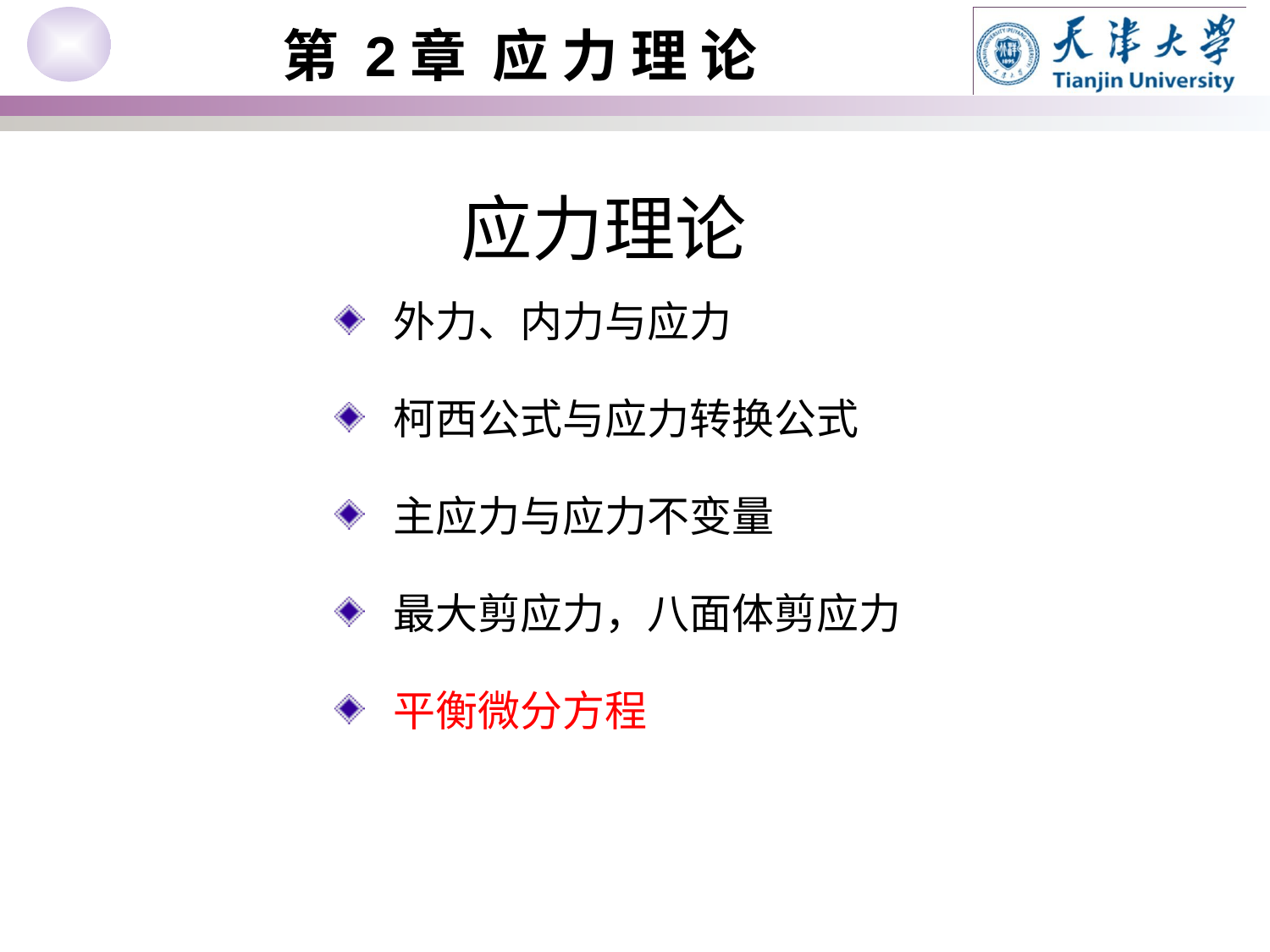

应力理论
  外力、内力与应力
  柯西公式与应力转换公式
  主应力与应力不变量
  最大剪应力，八面体剪应力
  平衡微分方程
Chapter  3